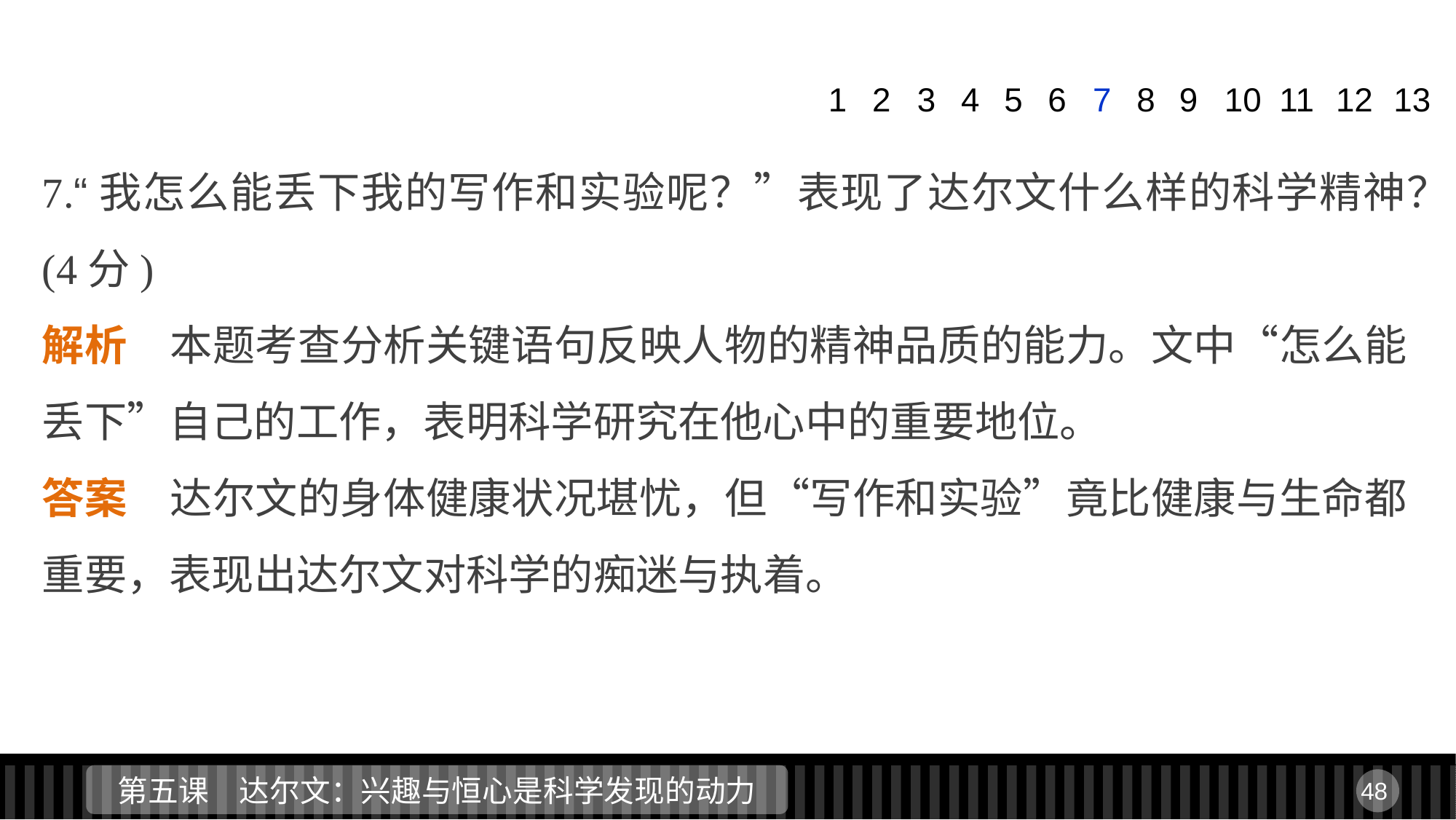

1
2
3
4
5
6
7
8
9
11
12
13
10
7.“我怎么能丢下我的写作和实验呢？”表现了达尔文什么样的科学精神？(4分)
解析　本题考查分析关键语句反映人物的精神品质的能力。文中“怎么能丢下”自己的工作，表明科学研究在他心中的重要地位。
答案　达尔文的身体健康状况堪忧，但“写作和实验”竟比健康与生命都重要，表现出达尔文对科学的痴迷与执着。